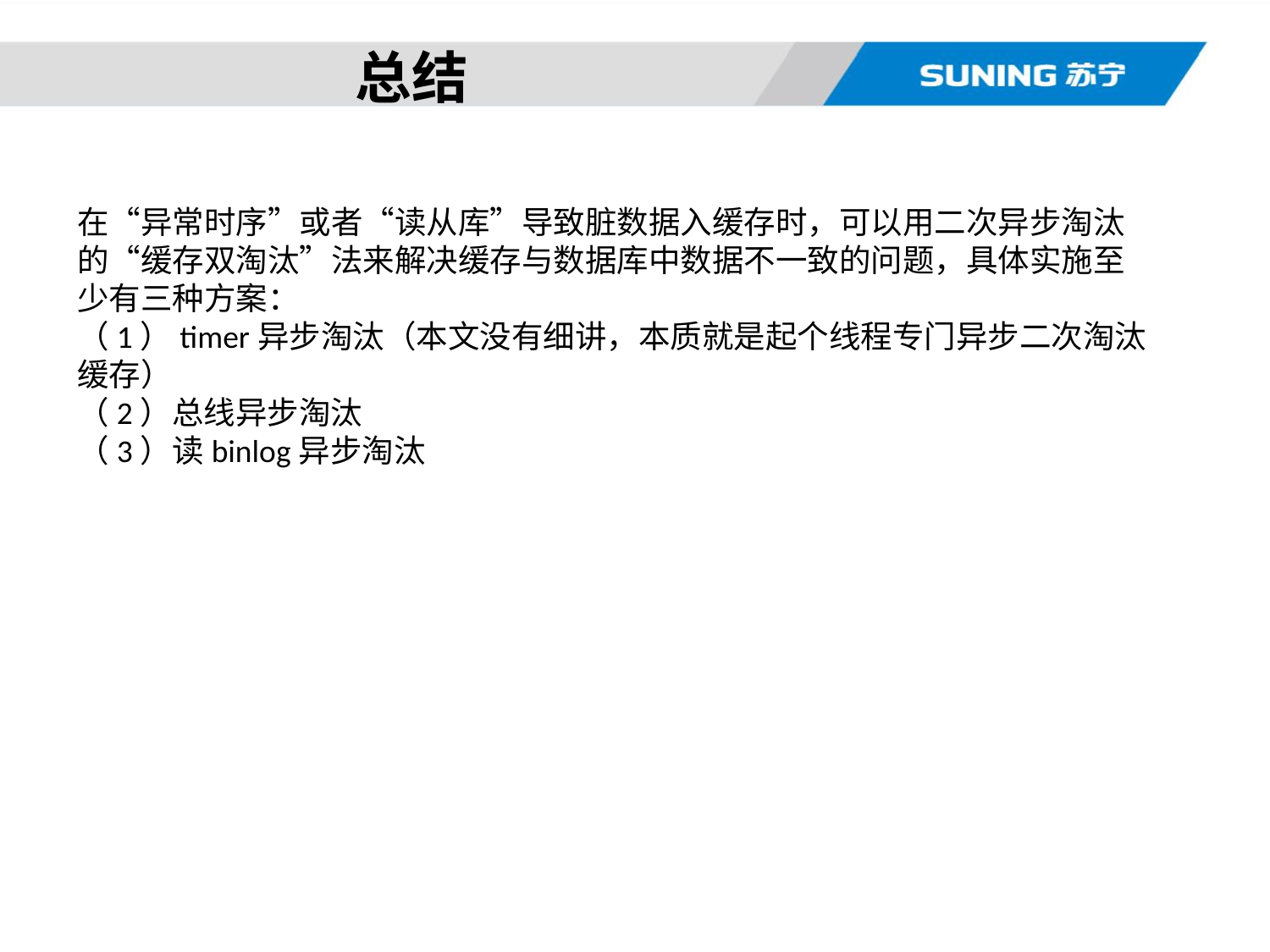

# 总结

在“异常时序”或者“读从库”导致脏数据入缓存时，可以用二次异步淘汰的“缓存双淘汰”法来解决缓存与数据库中数据不一致的问题，具体实施至少有三种方案：
（1）timer异步淘汰（本文没有细讲，本质就是起个线程专门异步二次淘汰缓存）
（2）总线异步淘汰
（3）读binlog异步淘汰